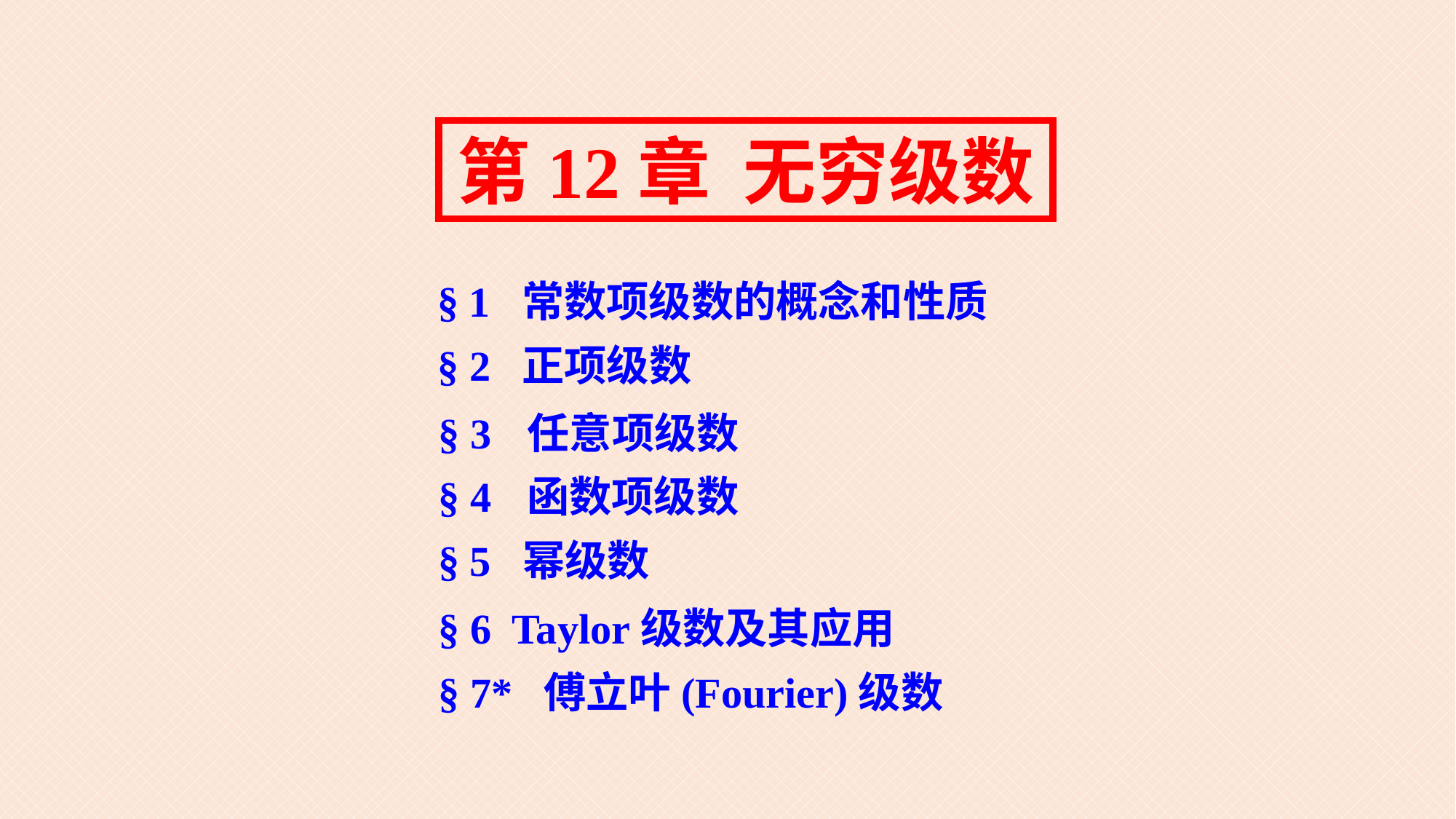

第12章  无穷级数
§ 1  常数项级数的概念和性质
§ 2  正项级数
§ 3 任意项级数
§ 4 函数项级数
§ 5  幂级数
§ 6  Taylor级数及其应用
§ 7*  傅立叶(Fourier)级数